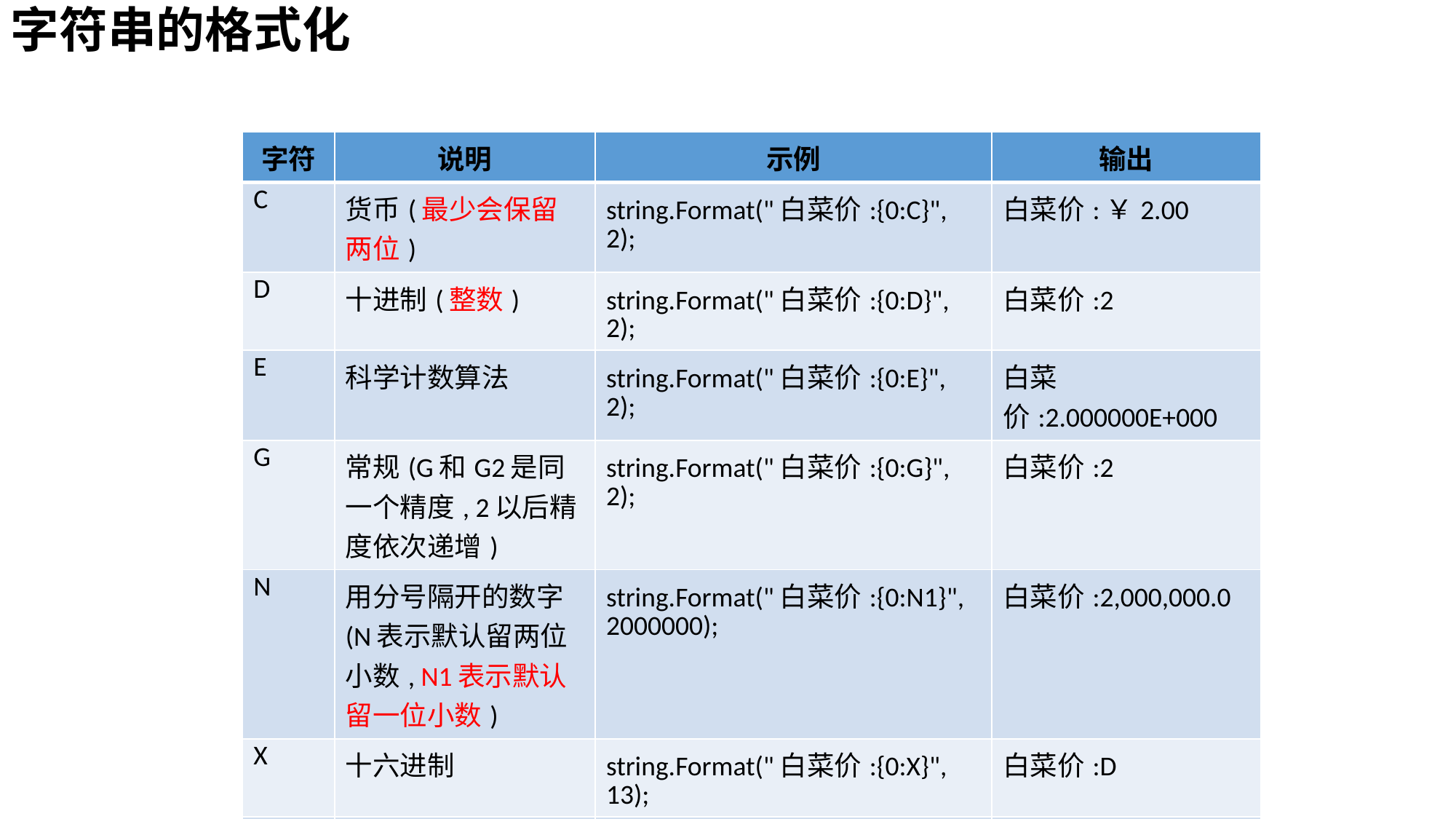

字符串的格式化

| 字符 | 说明 | 示例 | 输出 |
| --- | --- | --- | --- |
| C | 货币(最少会保留两位) | string.Format("白菜价:{0:C}", 2); | 白菜价:￥2.00 |
| D | 十进制(整数) | string.Format("白菜价:{0:D}", 2); | 白菜价:2 |
| E | 科学计数算法 | string.Format("白菜价:{0:E}", 2); | 白菜价:2.000000E+000 |
| G | 常规(G和G2是同一个精度, 2以后精度依次递增) | string.Format("白菜价:{0:G}", 2); | 白菜价:2 |
| N | 用分号隔开的数字(N表示默认留两位小数, N1表示默认留一位小数) | string.Format("白菜价:{0:N1}", 2000000); | 白菜价:2,000,000.0 |
| X | 十六进制 | string.Format("白菜价:{0:X}", 13); | 白菜价:D |
| P | 百分比 | string.Format("{0:P}", 0.24583) | 24.58% （默认保留百分的两位小数） |